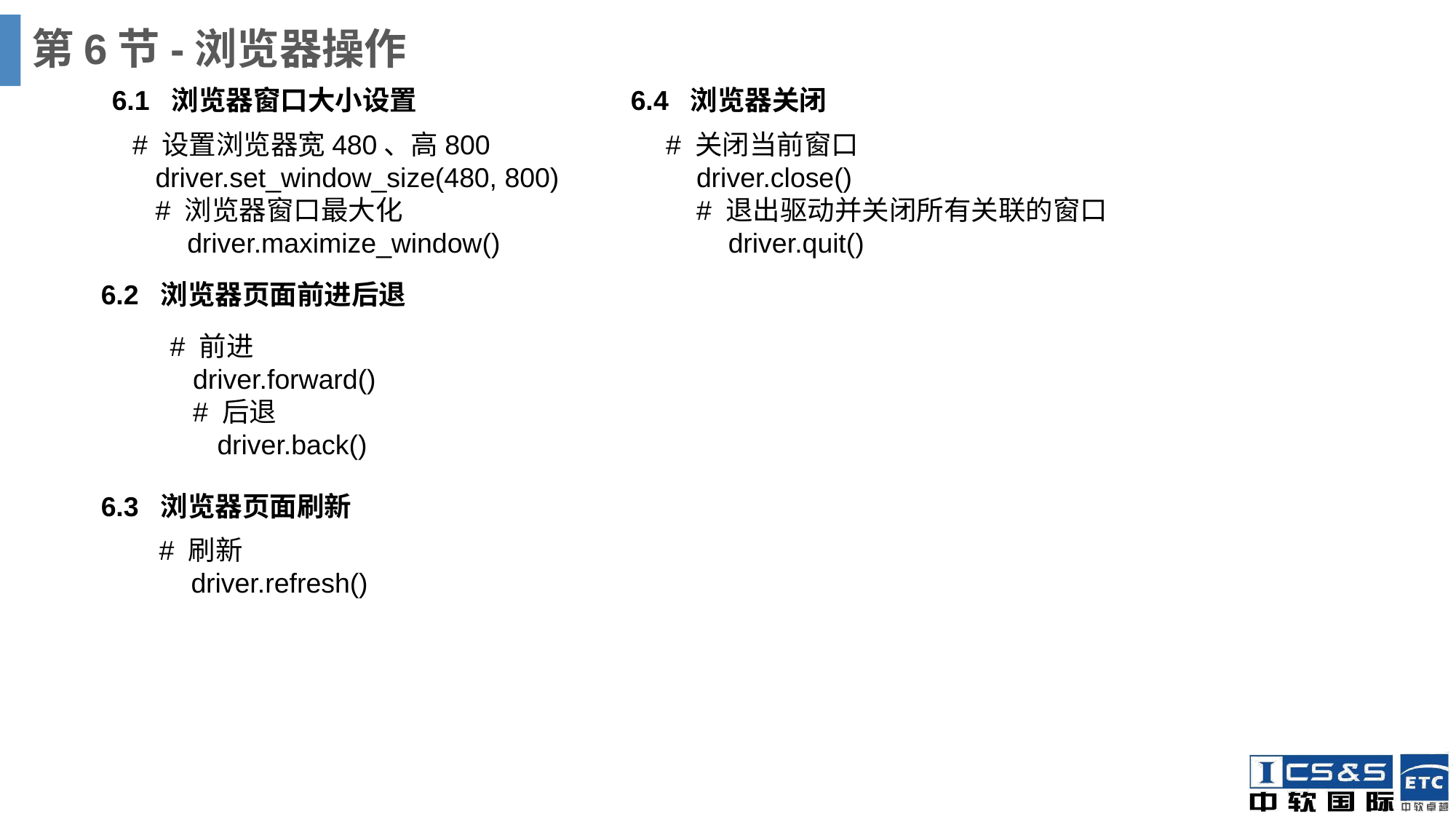

# 第6节-浏览器操作
6.1  浏览器窗口大小设置
6.4  浏览器关闭
# 设置浏览器宽480、高800   driver.set_window_size(480, 800)   # 浏览器窗口最大化   driver.maximize_window()
# 关闭当前窗口    driver.close()    # 退出驱动并关闭所有关联的窗口    driver.quit()
6.2  浏览器页面前进后退
# 前进   driver.forward()   # 后退  driver.back()
6.3  浏览器页面刷新
# 刷新driver.refresh()